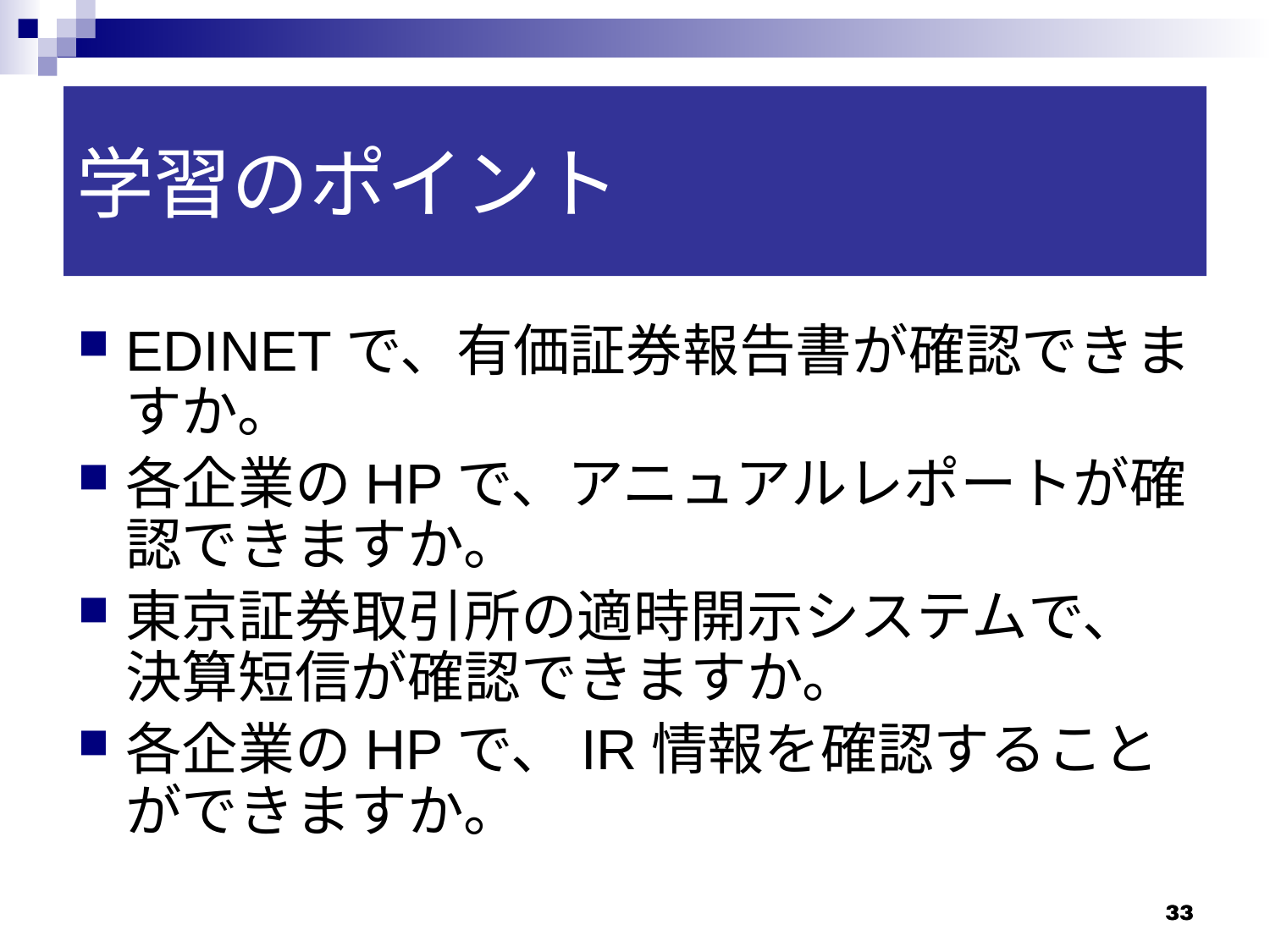

学習のポイント
EDINETで、有価証券報告書が確認できますか。
各企業のHPで、アニュアルレポートが確認できますか。
東京証券取引所の適時開示システムで、決算短信が確認できますか。
各企業のHPで、IR情報を確認することができますか。
33
33